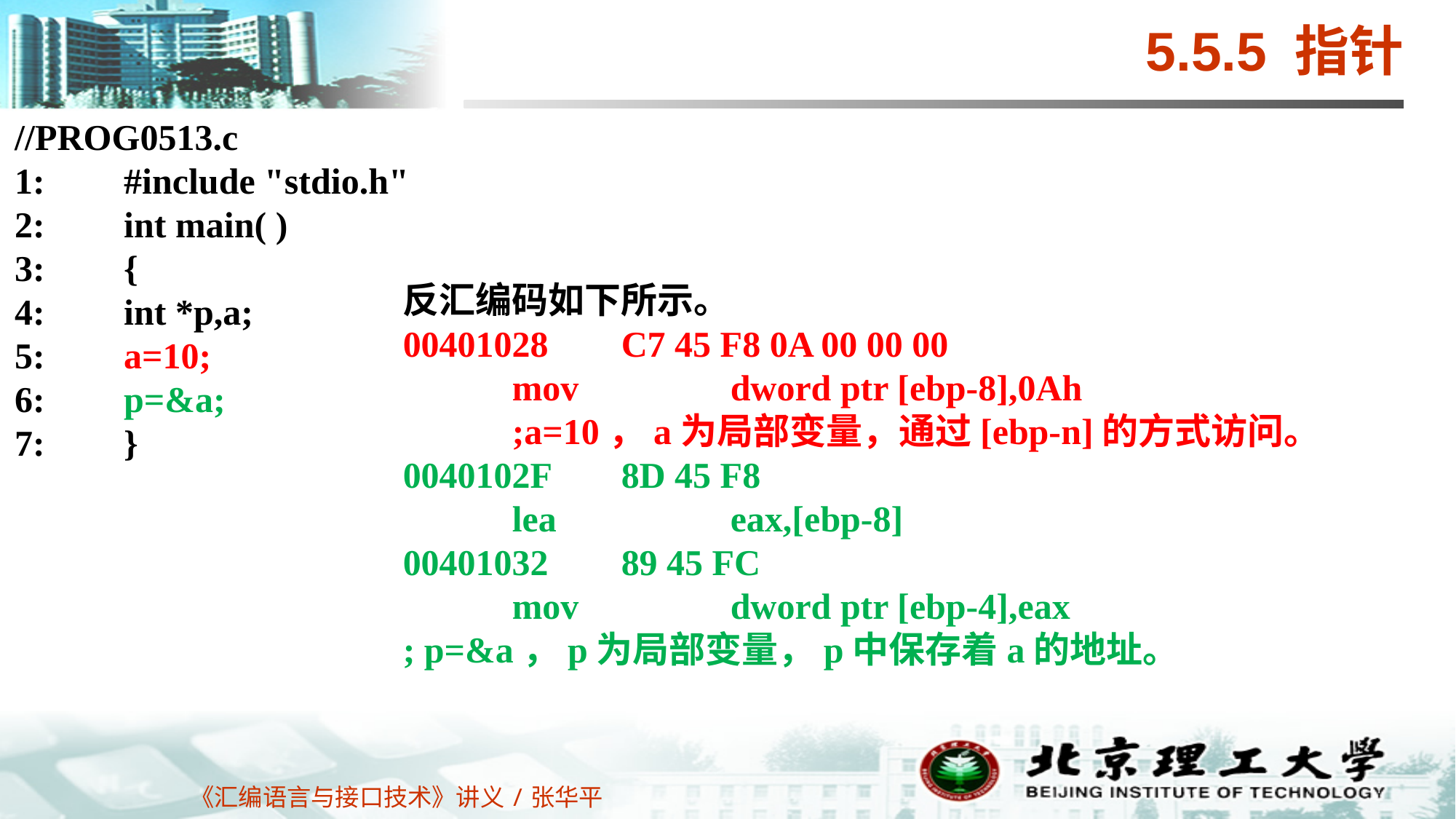

5.5.5 指针
//PROG0513.c
1:	#include "stdio.h"
2:	int main( )
3:	{
4:	int *p,a;
5:	a=10;
6:	p=&a;
7:	}
反汇编码如下所示。
00401028	C7 45 F8 0A 00 00 00
	mov		dword ptr [ebp-8],0Ah
	;a=10，a为局部变量，通过[ebp-n]的方式访问。
0040102F	8D 45 F8
	lea		eax,[ebp-8]
00401032	89 45 FC
	mov		dword ptr [ebp-4],eax
; p=&a，p为局部变量，p中保存着a的地址。